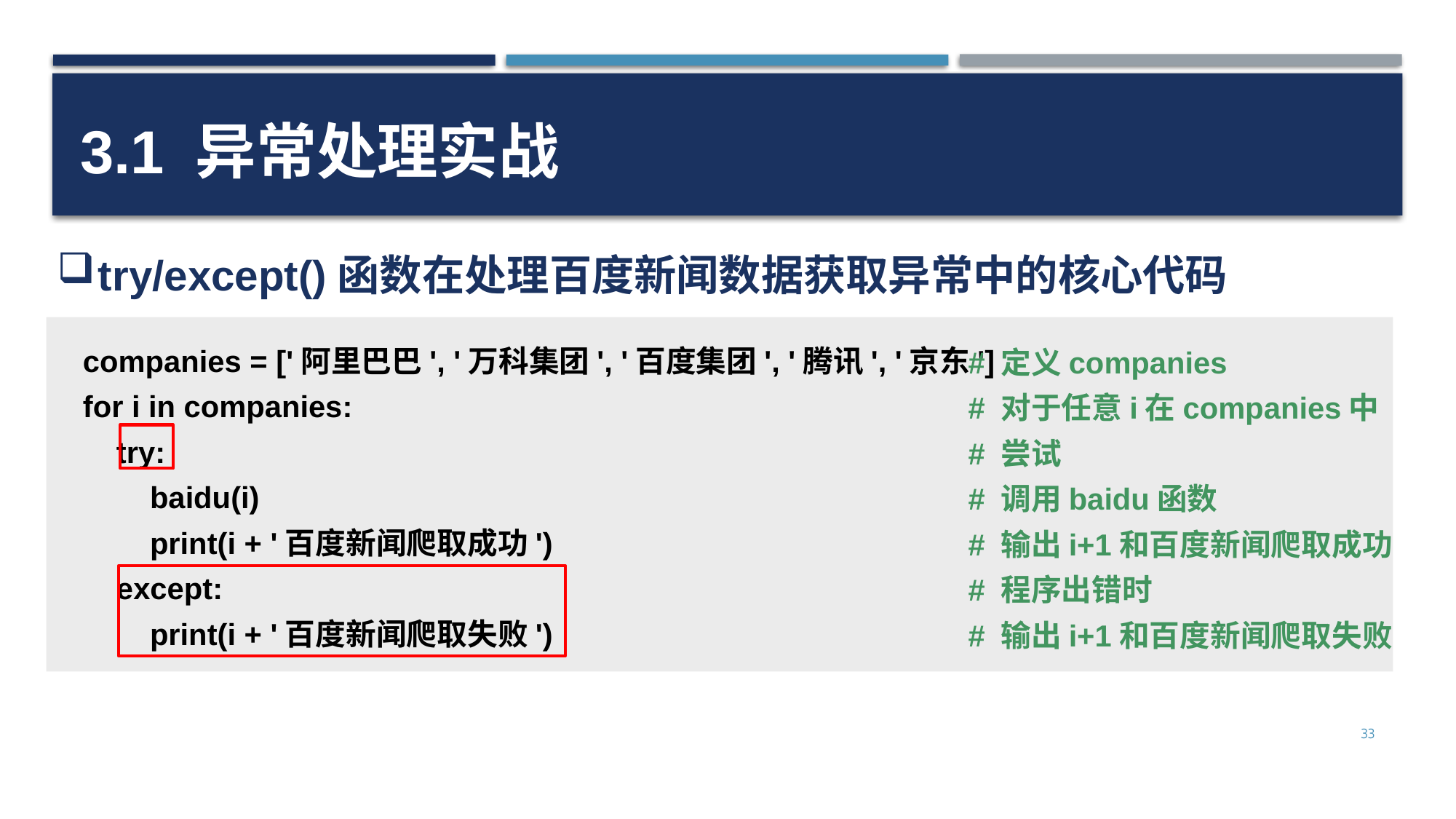

3.1 异常处理实战
try/except()函数在处理百度新闻数据获取异常中的核心代码

companies = ['阿里巴巴', '万科集团', '百度集团', '腾讯', '京东']
for i in companies:
    try:
        baidu(i)
        print(i + '百度新闻爬取成功')
    except:
        print(i + '百度新闻爬取失败')
# 定义companies
# 对于任意i在companies中
# 尝试
# 调用baidu函数
# 输出i+1和百度新闻爬取成功
# 程序出错时
# 输出i+1和百度新闻爬取失败

33